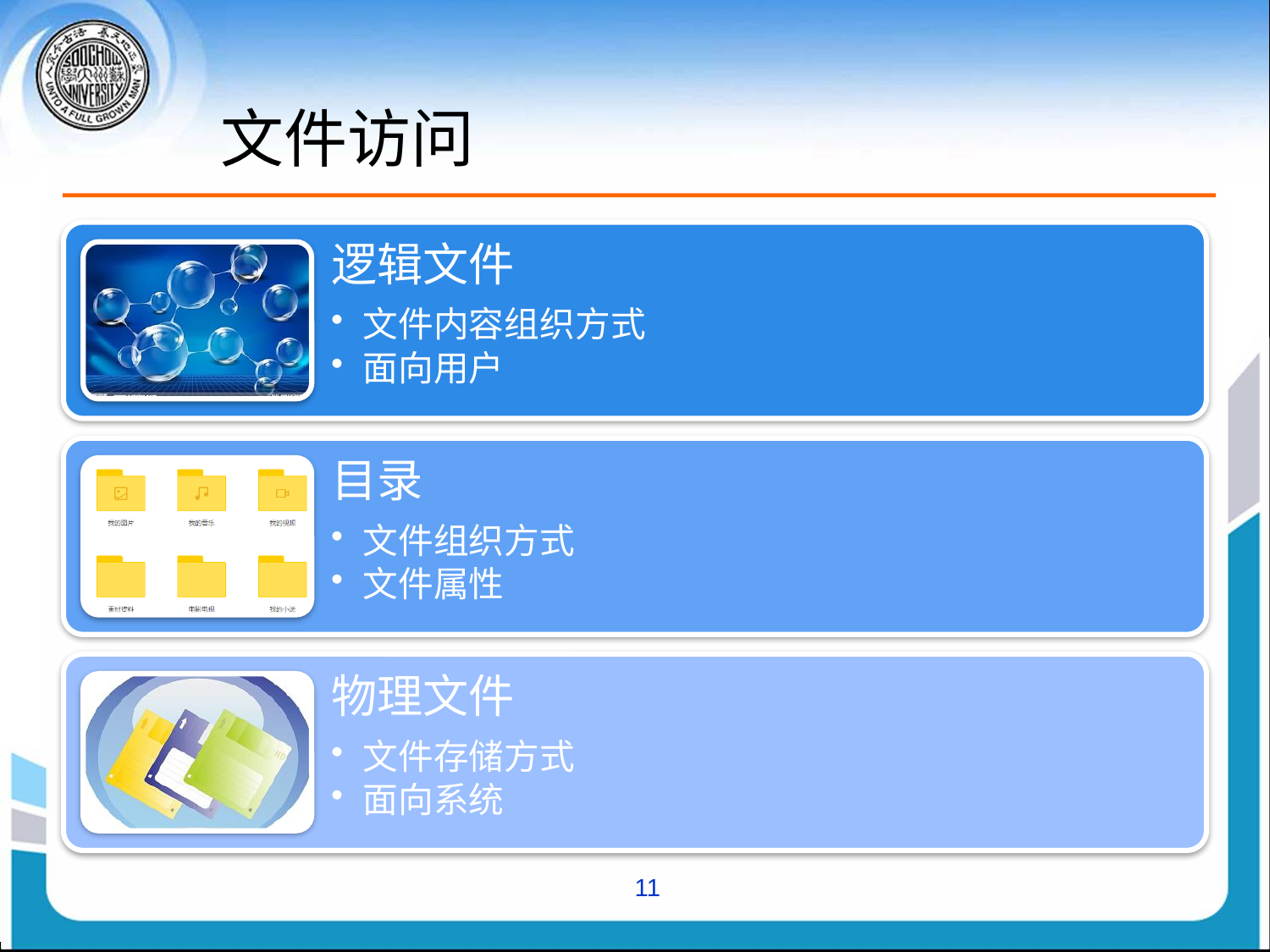

# 文件访问
逻辑文件
文件内容组织方式
面向用户
目录
文件组织方式
文件属性
物理文件
文件存储方式
面向系统
11